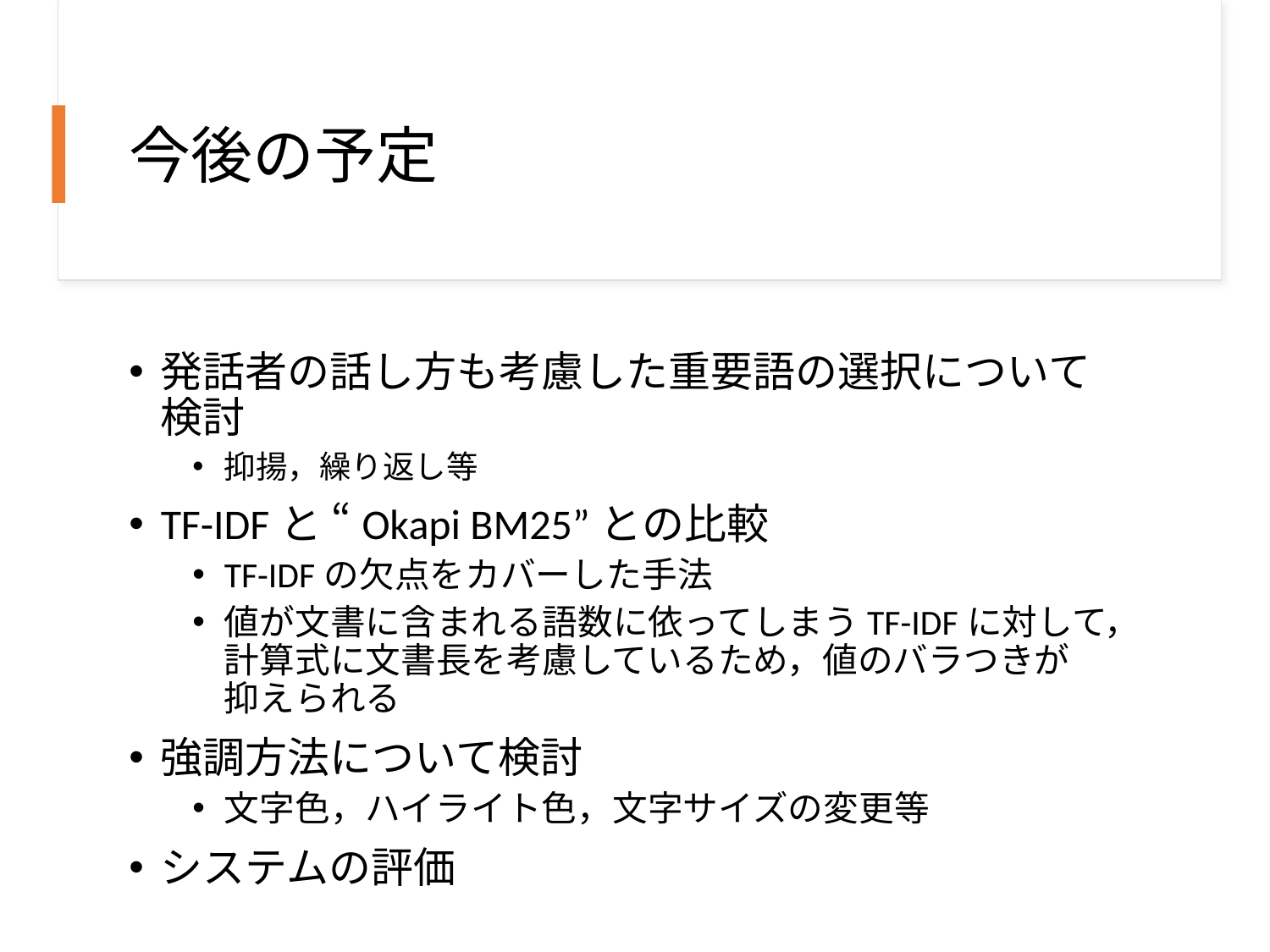

# 今後の予定

発話者の話し方も考慮した重要語の選択について　検討
抑揚，繰り返し等
TF-IDFと “Okapi BM25”との比較
TF-IDFの欠点をカバーした手法
値が文書に含まれる語数に依ってしまうTF-IDFに対して，計算式に文書長を考慮しているため，値のバラつきが　　抑えられる
強調方法について検討
文字色，ハイライト色，文字サイズの変更等
システムの評価